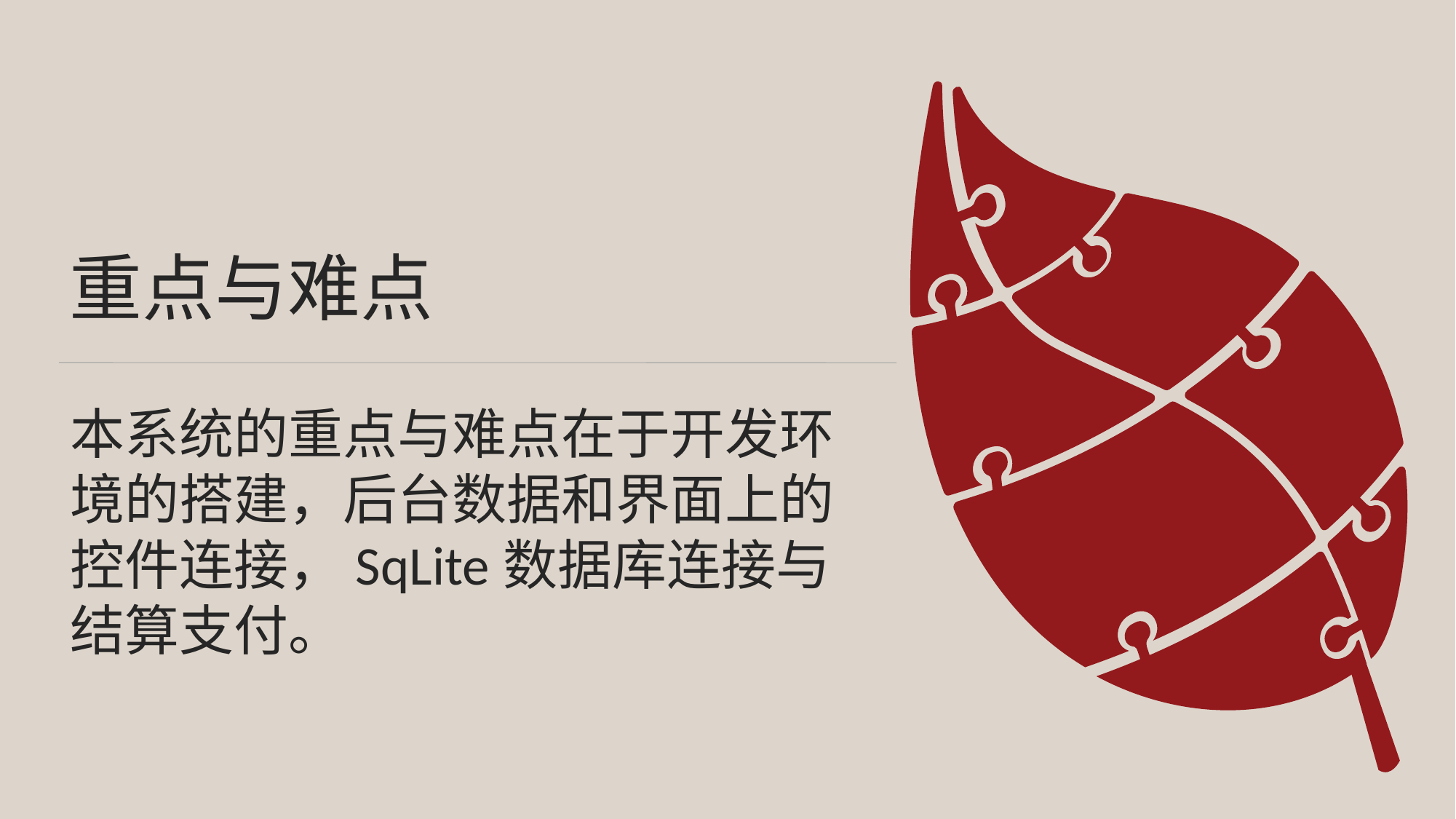

重点与难点
本系统的重点与难点在于开发环境的搭建，后台数据和界面上的控件连接，SqLite数据库连接与结算支付。